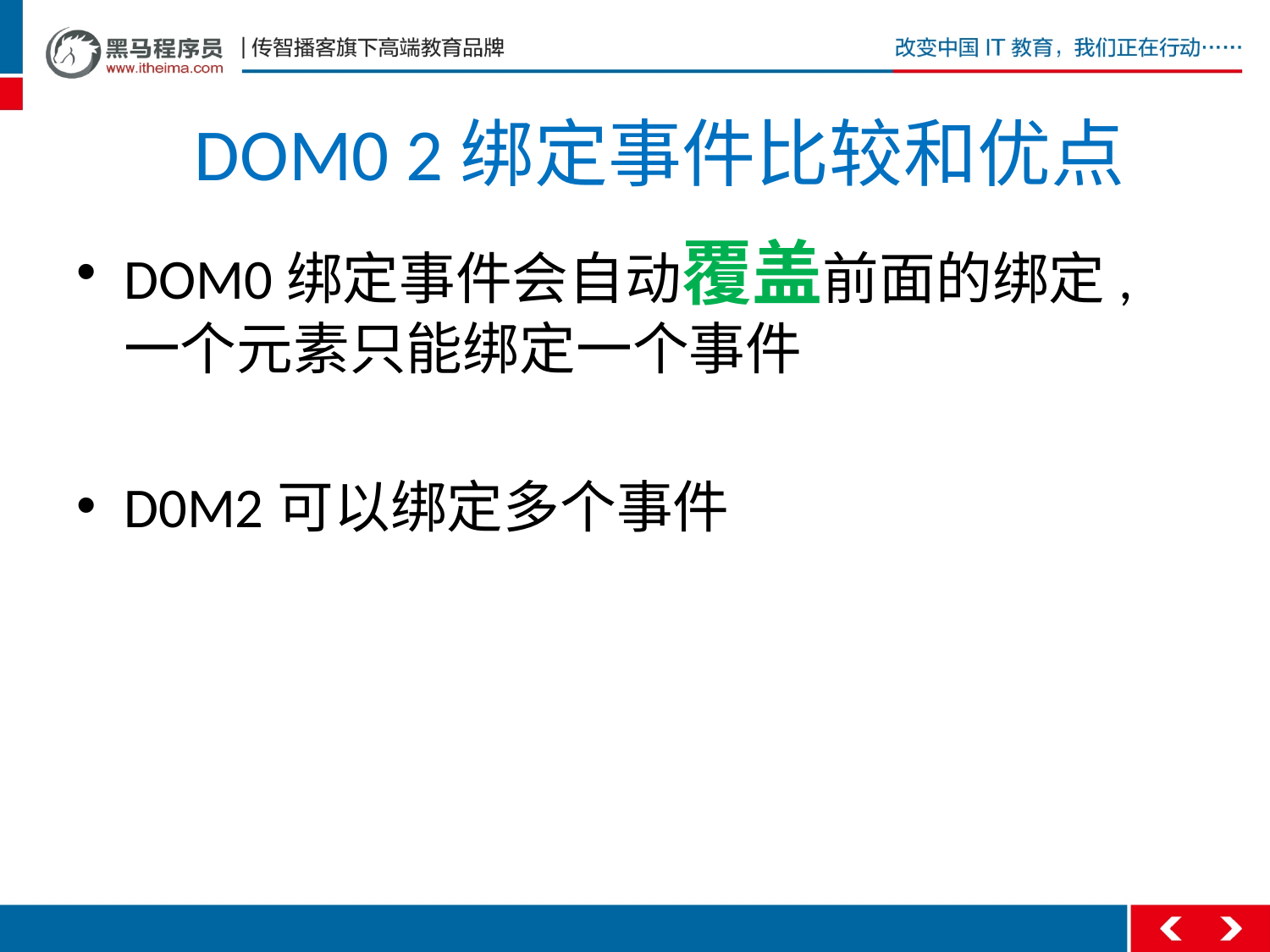

# DOM0 2绑定事件比较和优点
DOM0绑定事件会自动覆盖前面的绑定,一个元素只能绑定一个事件

D0M2可以绑定多个事件